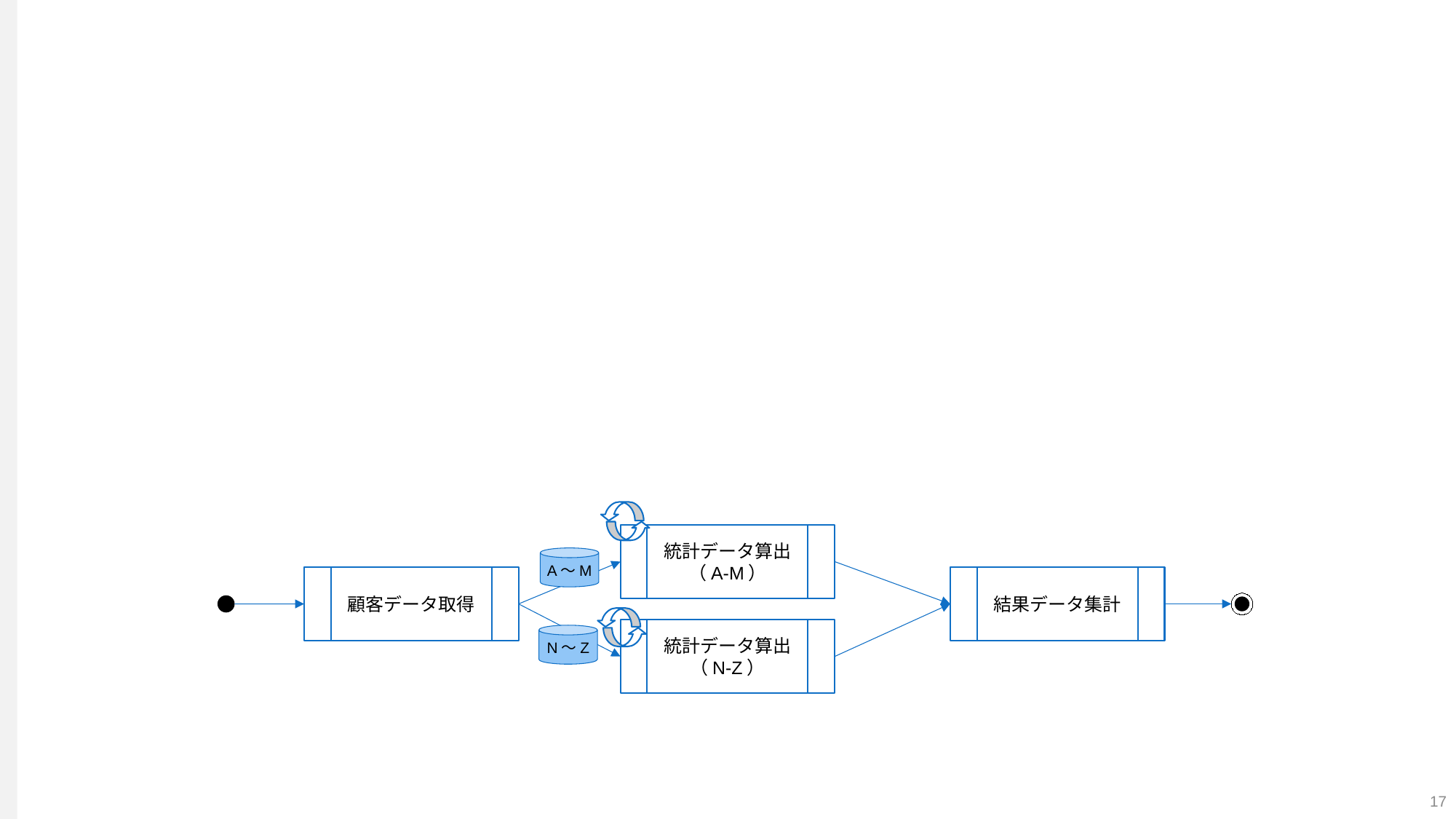

#

統計データ算出
（A-M）
A～M
顧客データ取得
結果データ集計

統計データ算出
（N-Z）
N～Z
17